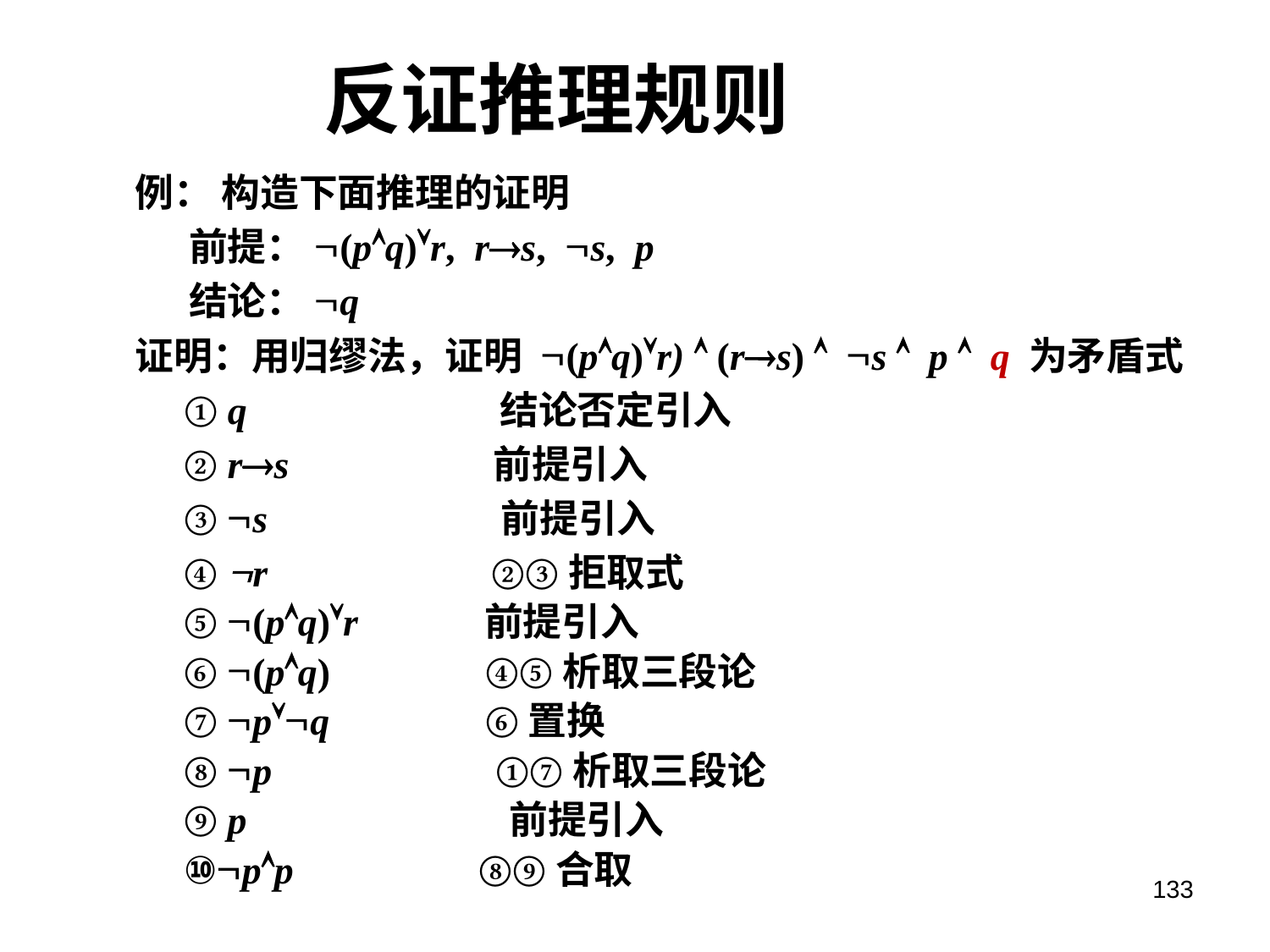

# 反证推理规则
例： 构造下面推理的证明
     前提：¬(p∧q)∨r,  r→s,  ¬s,  p
     结论：¬q
证明：用归缪法，证明 ¬(p∧q)∨r) ∧ (r→s) ∧  ¬s ∧  p ∧ q 为矛盾式
     ① q                         结论否定引入
     ② r→s                    前提引入
     ③ ¬s                       前提引入
     ④ ¬r                       ②③拒取式
     ⑤ ¬(p∧q)∨r            前提引入
     ⑥ ¬(p∧q)                ④⑤析取三段论
     ⑦ ¬p∨¬q                ⑥置换
     ⑧ ¬p                       ①⑦析取三段论
     ⑨ p                          前提引入
     ⑩¬p∧p                   ⑧⑨合取

133